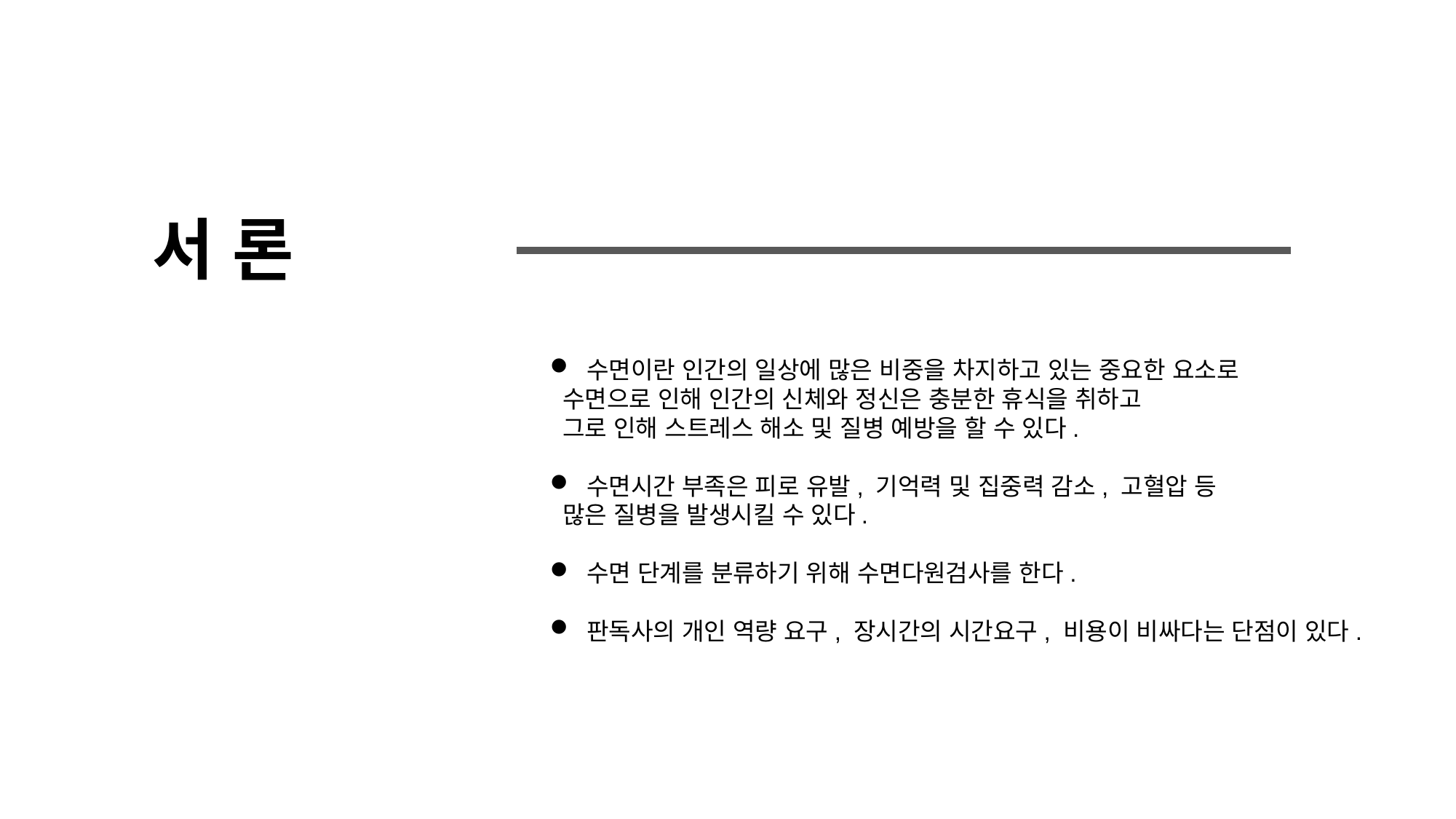

서 론

 수면이란 인간의 일상에 많은 비중을 차지하고 있는 중요한 요소로
 수면으로 인해 인간의 신체와 정신은 충분한 휴식을 취하고
 그로 인해 스트레스 해소 및 질병 예방을 할 수 있다.

 수면시간 부족은 피로 유발, 기억력 및 집중력 감소, 고혈압 등
 많은 질병을 발생시킬 수 있다.

 수면 단계를 분류하기 위해 수면다원검사를 한다.

 판독사의 개인 역량 요구, 장시간의 시간요구, 비용이 비싸다는 단점이 있다.